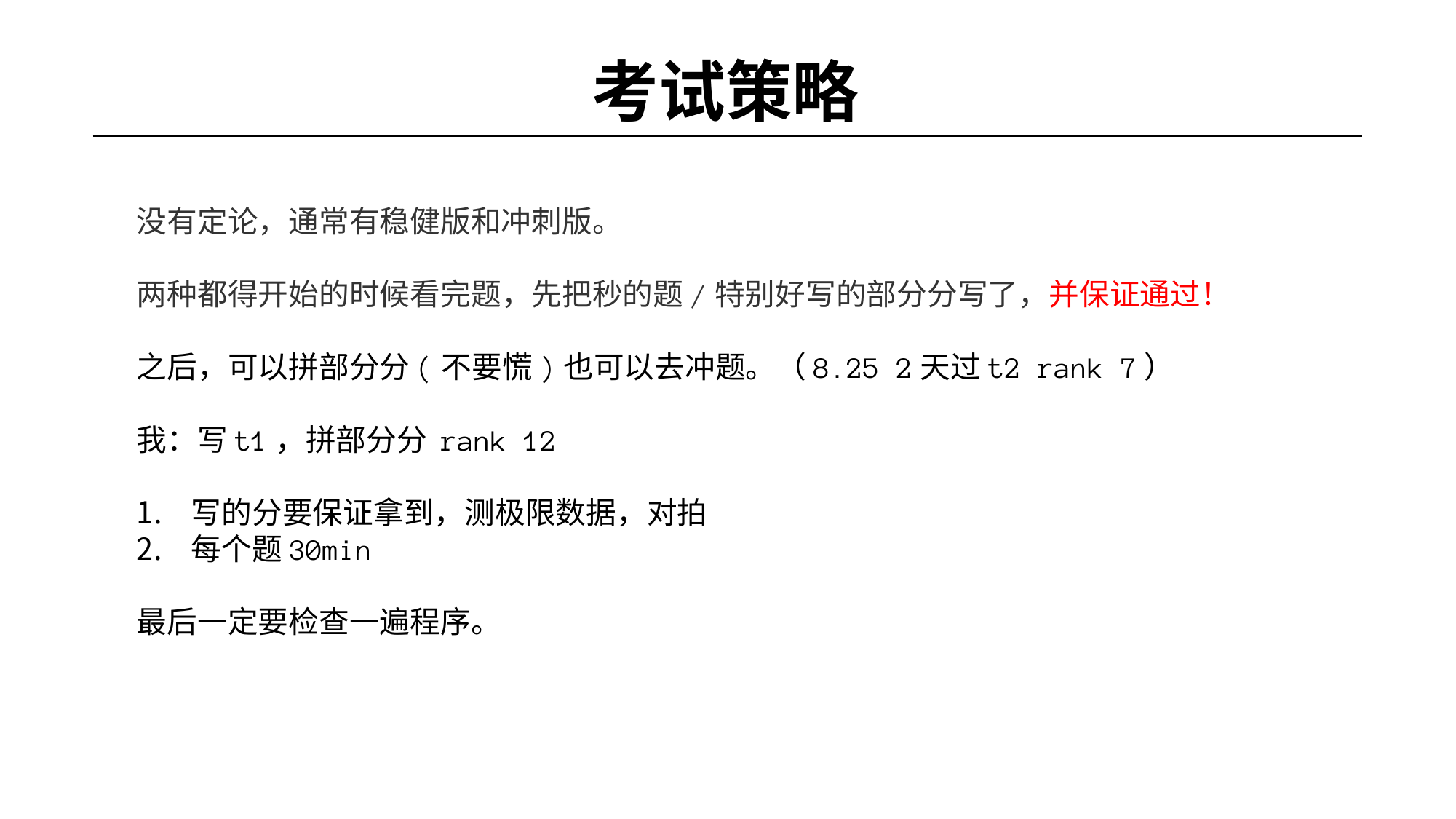

# 考试策略
没有定论，通常有稳健版和冲刺版。

两种都得开始的时候看完题，先把秒的题/特别好写的部分分写了，并保证通过！

之后，可以拼部分分(不要慌)也可以去冲题。（8.25 2天过t2 rank 7）

我：写t1，拼部分分 rank 12

写的分要保证拿到，测极限数据，对拍
每个题30min

最后一定要检查一遍程序。